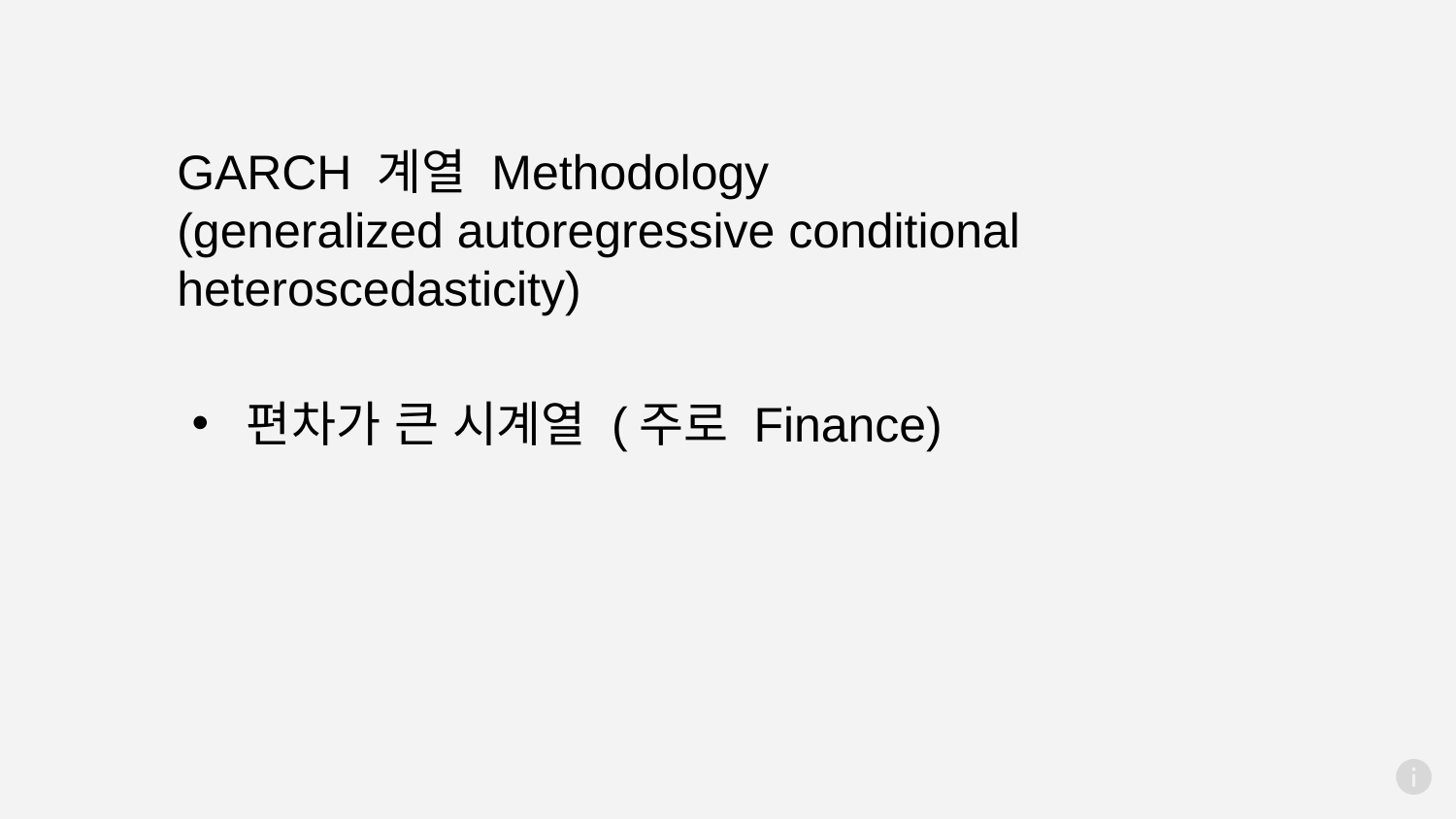

GARCH 계열 Methodology
(generalized autoregressive conditional heteroscedasticity)
편차가 큰 시계열 (주로 Finance)